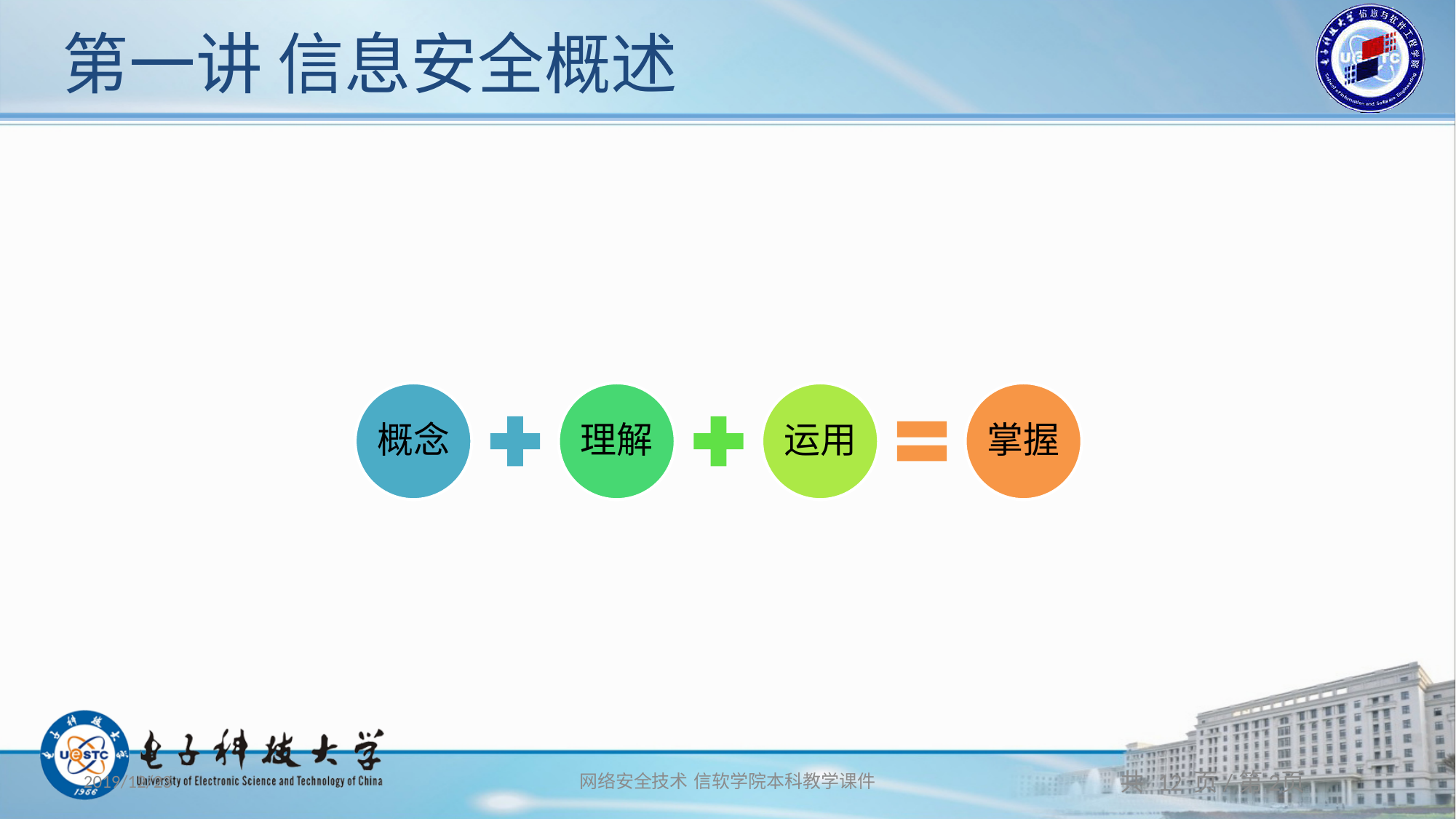

# 第一讲 信息安全概述
概念

理解

运用

掌握
2019/12/23
网络安全技术 信软学院本科教学课件
共 12 页/第2页